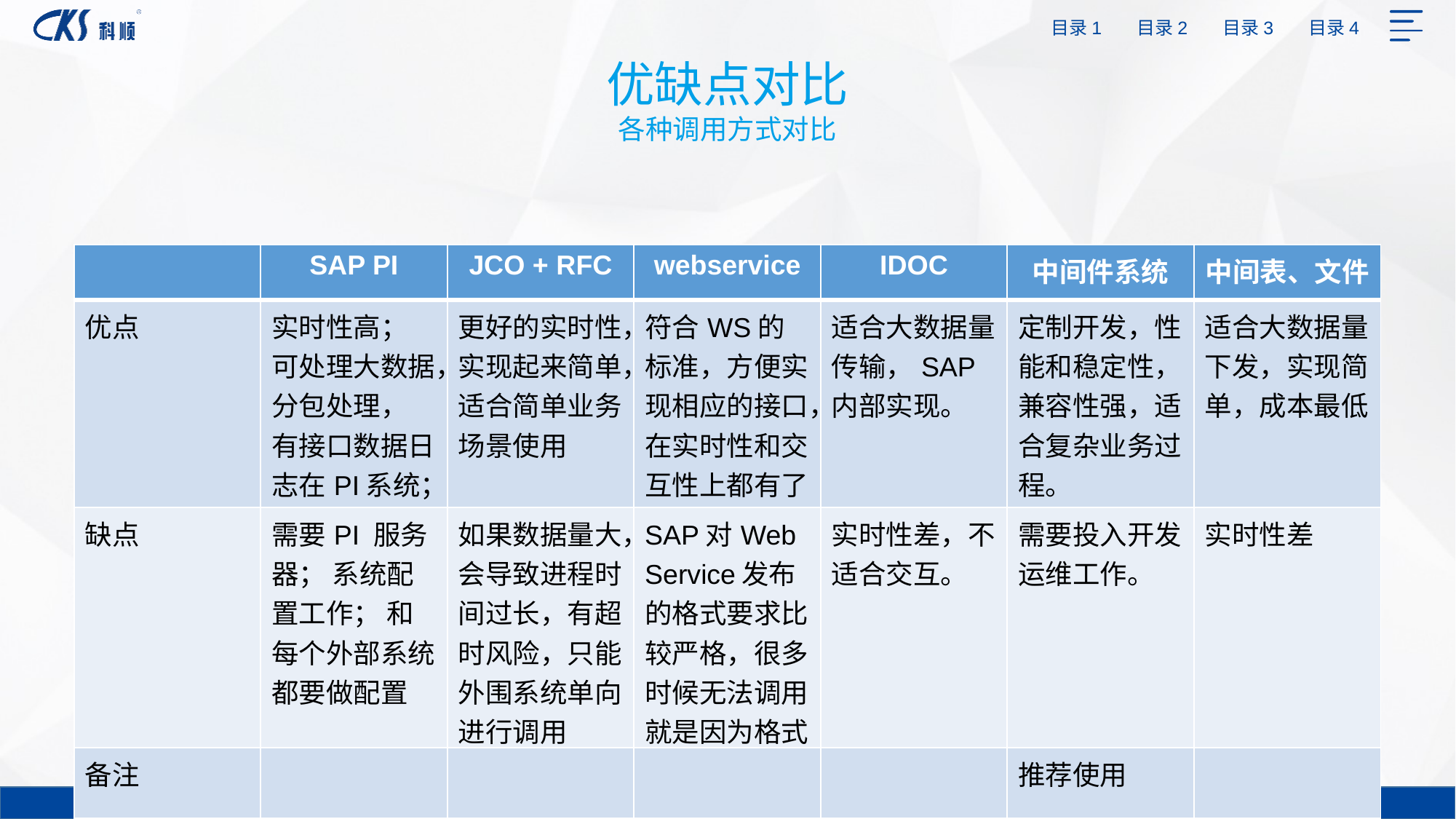

优缺点对比
各种调用方式对比
|  | SAP PI | JCO + RFC | webservice | IDOC | 中间件系统 | 中间表、文件 |
| --- | --- | --- | --- | --- | --- | --- |
| 优点 | 实时性高； 可处理大数据，分包处理， 有接口数据日志在PI系统； | 更好的实时性，实现起来简单，适合简单业务场景使用 | 符合WS的标准，方便实现相应的接口，在实时性和交互性上都有了保障 | 适合大数据量传输，SAP内部实现。 | 定制开发，性能和稳定性，兼容性强，适合复杂业务过程。 | 适合大数据量下发，实现简单，成本最低 |
| 缺点 | 需要PI 服务器； 系统配置工作； 和每个外部系统都要做配置 | 如果数据量大，会导致进程时间过长，有超时风险，只能外围系统单向进行调用SAP。 | SAP对Web Service发布的格式要求比较严格，很多时候无法调用就是因为格式不对 | 实时性差，不适合交互。 | 需要投入开发运维工作。 | 实时性差 |
| 备注 |  |  |  |  | 推荐使用 |  |

Keshun  Waterproof  Technology  Co. Ltd.